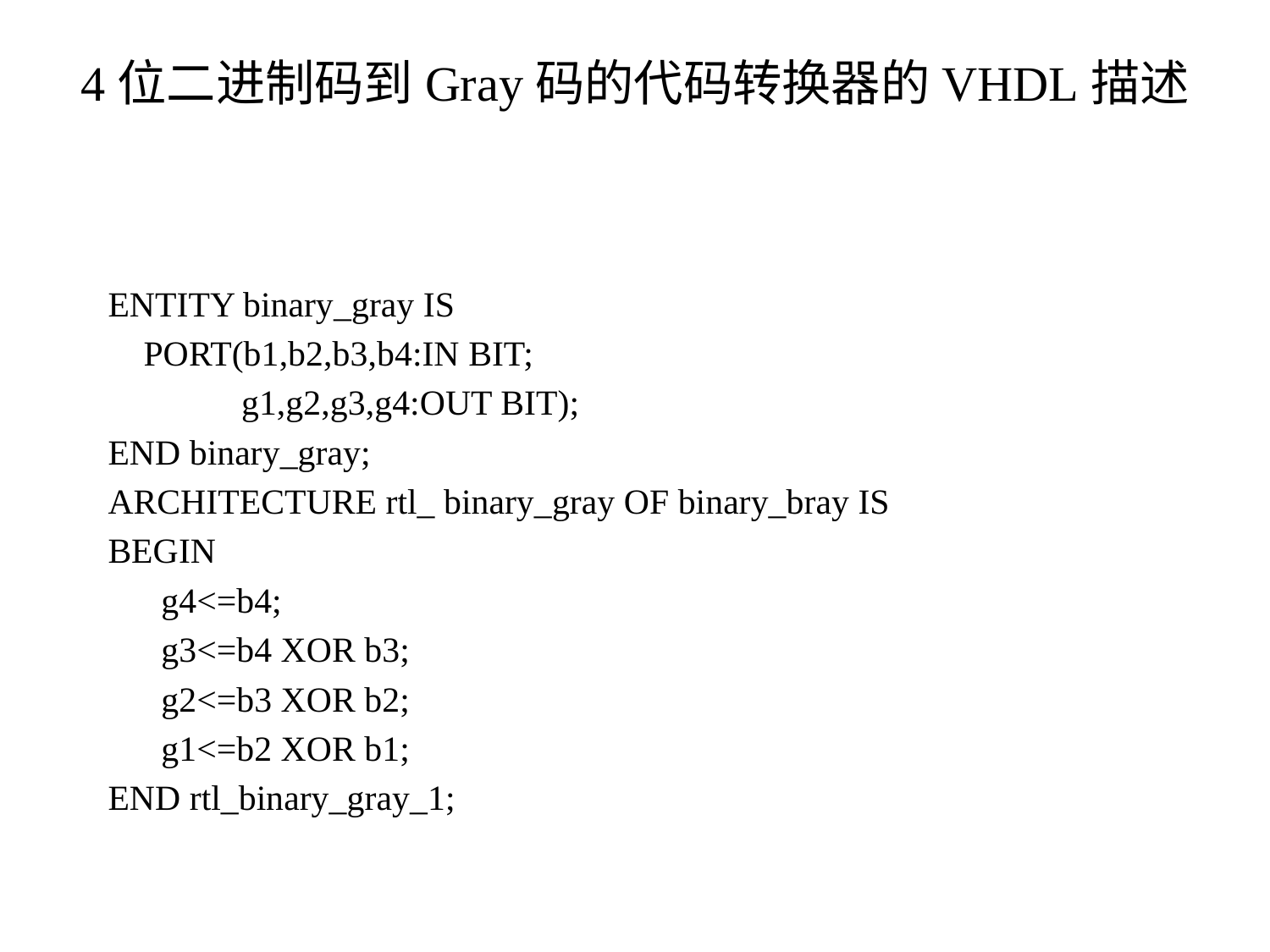

# 4位二进制码到Gray码的代码转换器的VHDL描述
ENTITY binary_gray IS
    PORT(b1,b2,b3,b4:IN BIT;
               g1,g2,g3,g4:OUT BIT);
END binary_gray;
ARCHITECTURE rtl_ binary_gray OF binary_bray IS
BEGIN
      g4<=b4;
      g3<=b4 XOR b3;
      g2<=b3 XOR b2;
      g1<=b2 XOR b1;
END rtl_binary_gray_1;